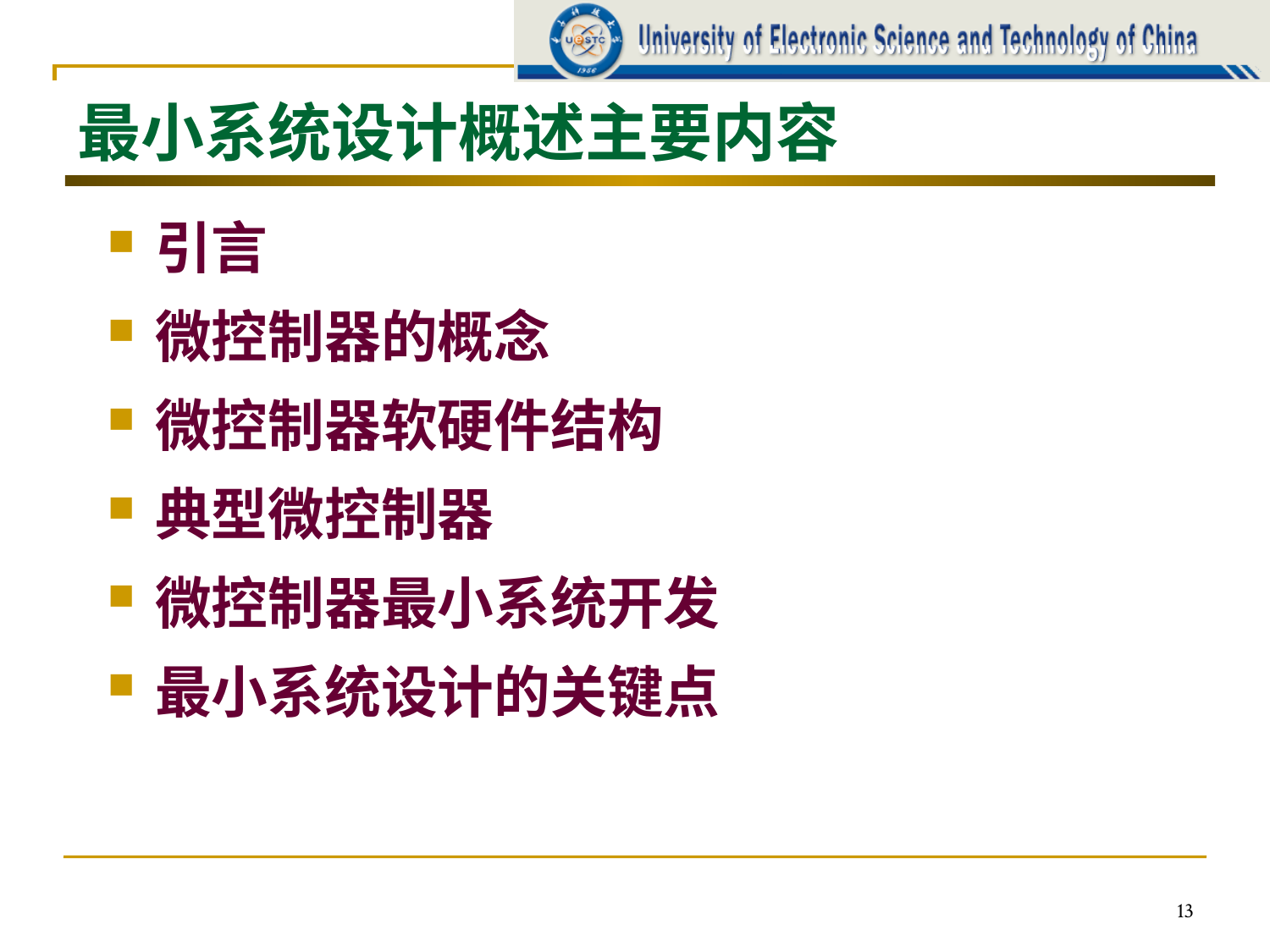

# 最小系统设计概述主要内容
引言
微控制器的概念
微控制器软硬件结构
典型微控制器
微控制器最小系统开发
最小系统设计的关键点
13